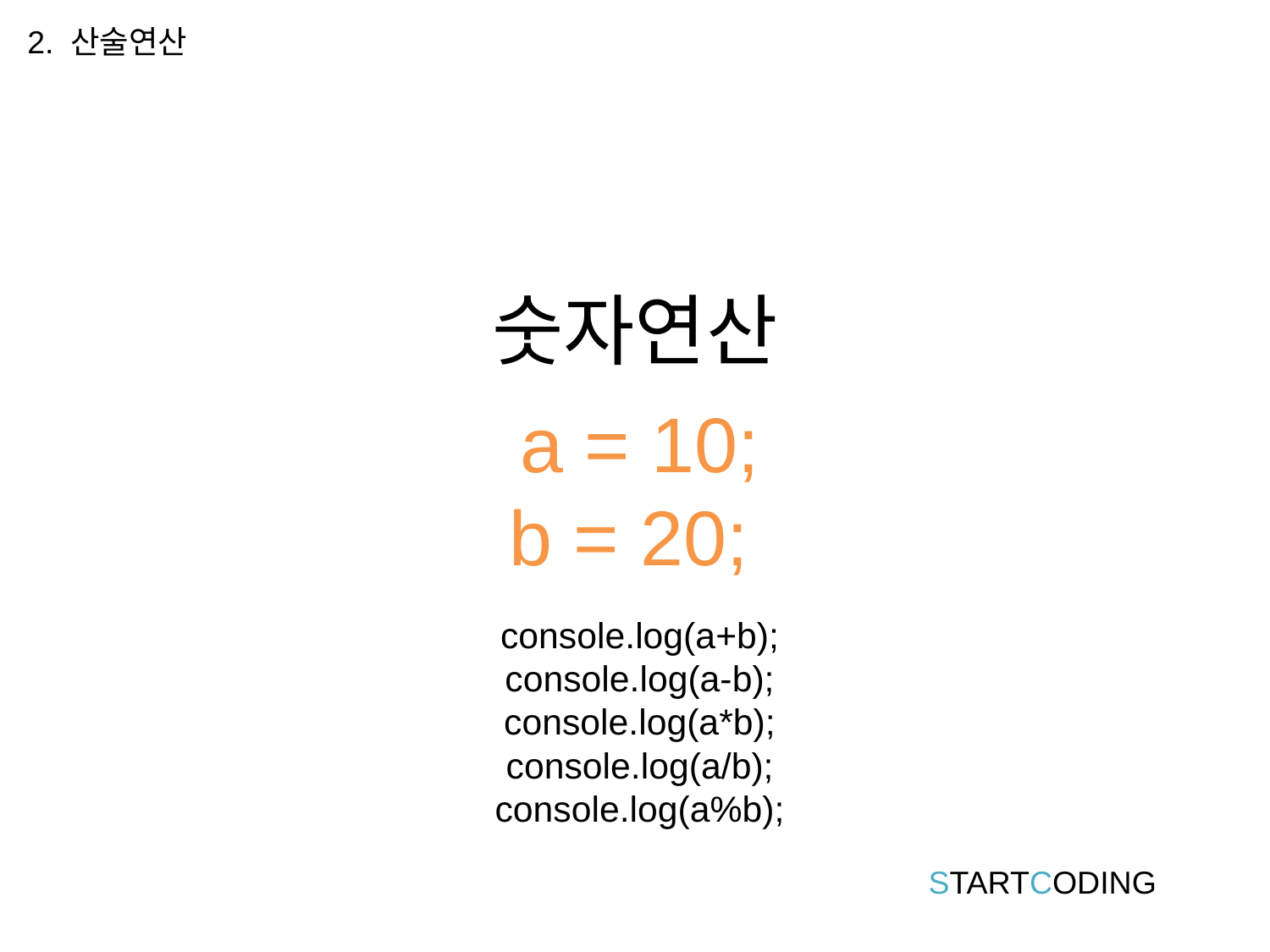

2. 산술연산
# 숫자연산
a = 10;
b = 20;
console.log(a+b);
console.log(a-b);
console.log(a*b);
console.log(a/b);
console.log(a%b);
STARTCODING